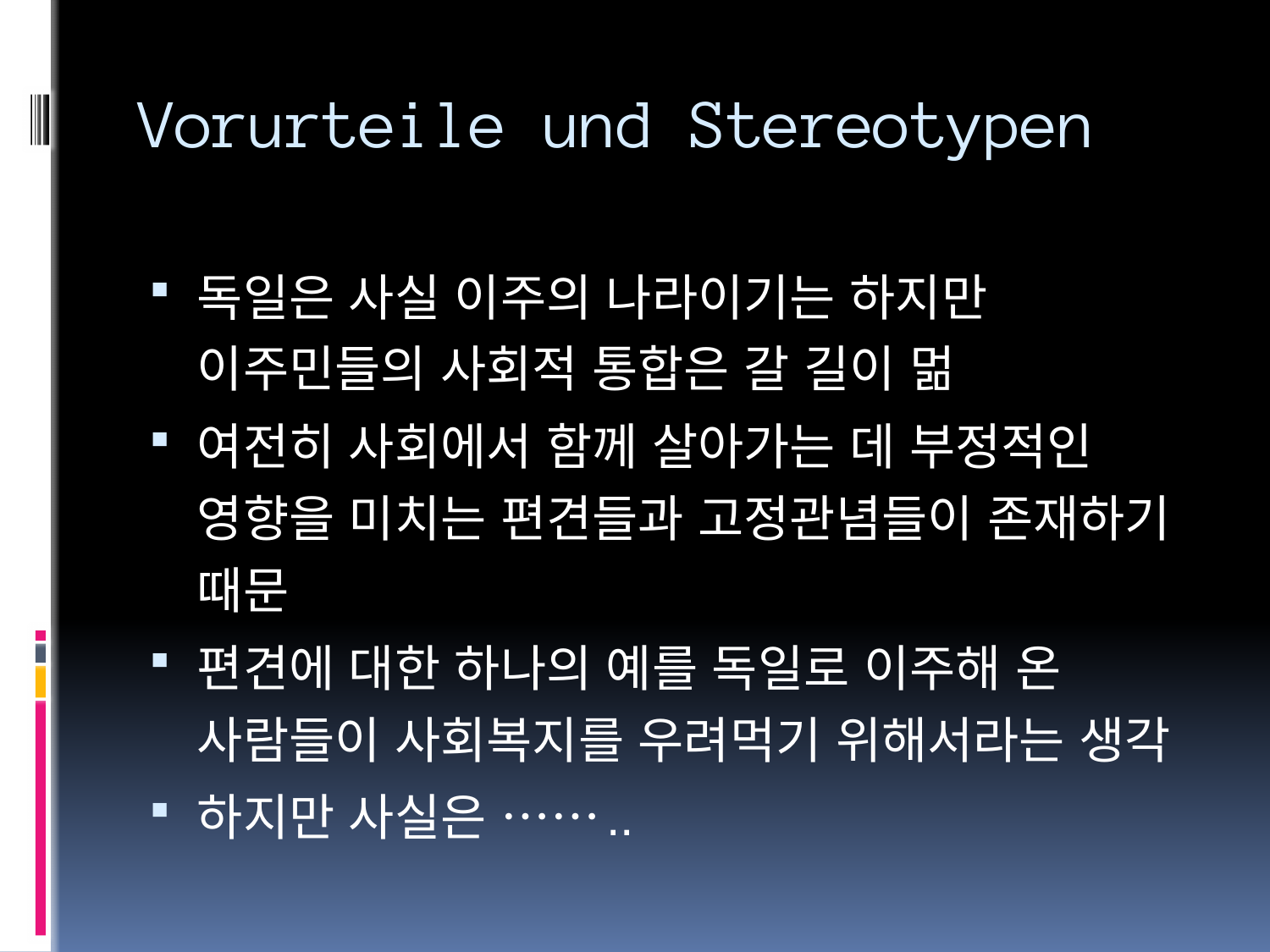

# Vorurteile und Stereotypen
독일은 사실 이주의 나라이기는 하지만 이주민들의 사회적 통합은 갈 길이 멂
여전히 사회에서 함께 살아가는 데 부정적인 영향을 미치는 편견들과 고정관념들이 존재하기 때문
편견에 대한 하나의 예를 독일로 이주해 온 사람들이 사회복지를 우려먹기 위해서라는 생각
하지만 사실은 ……..